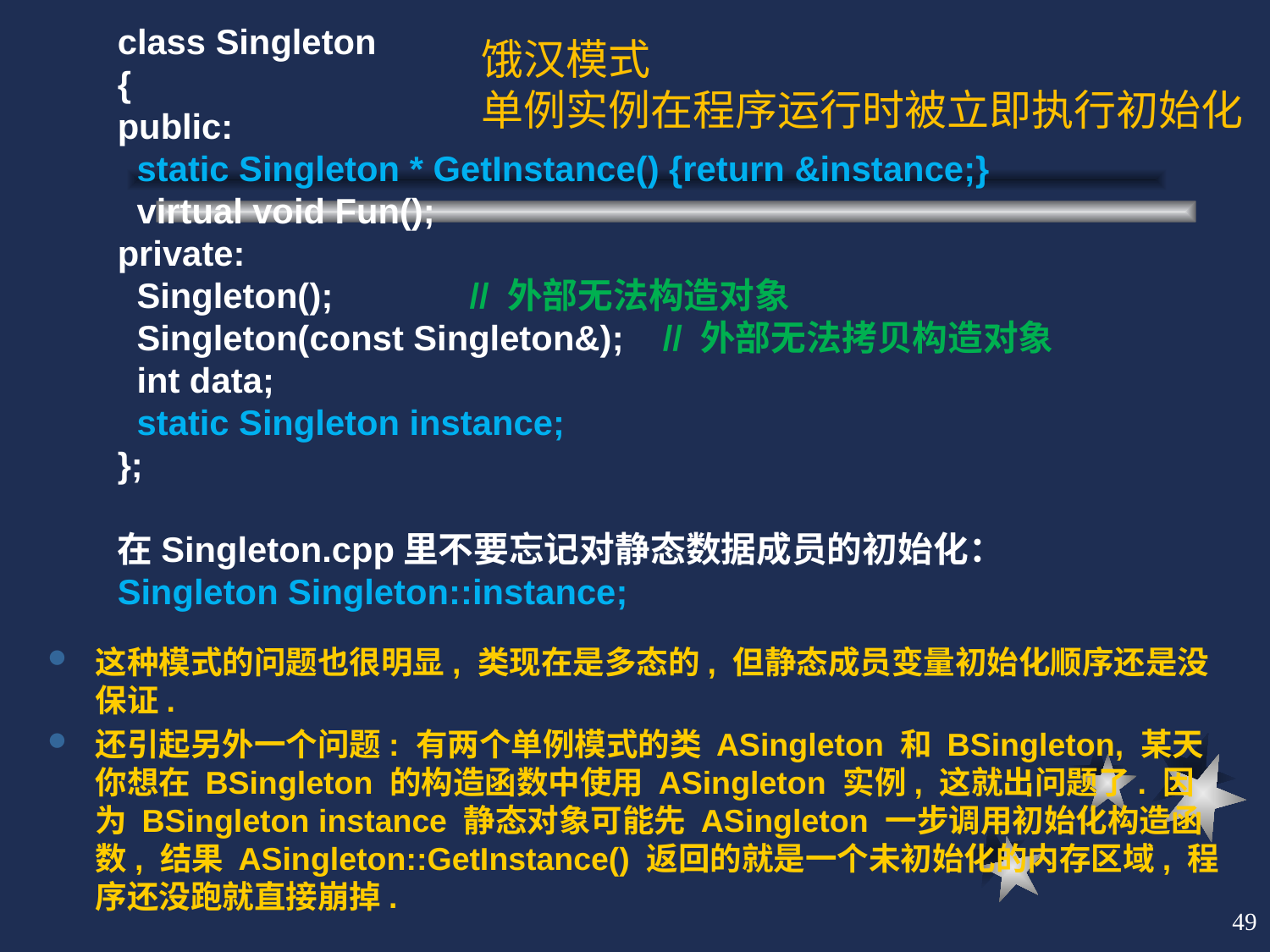

class Singleton
{
public:
  static Singleton * GetInstance() {return &instance;}
  virtual void Fun();
private:
  Singleton();              // 外部无法构造对象
  Singleton(const Singleton&);    // 外部无法拷贝构造对象
  int data;
  static Singleton instance;
};

在Singleton.cpp里不要忘记对静态数据成员的初始化：
Singleton Singleton::instance;
饿汉模式
单例实例在程序运行时被立即执行初始化
这种模式的问题也很明显, 类现在是多态的, 但静态成员变量初始化顺序还是没保证.
还引起另外一个问题: 有两个单例模式的类 ASingleton 和 BSingleton, 某天你想在 BSingleton 的构造函数中使用 ASingleton 实例, 这就出问题了. 因为 BSingleton instance 静态对象可能先 ASingleton 一步调用初始化构造函数, 结果 ASingleton::GetInstance() 返回的就是一个未初始化的内存区域, 程序还没跑就直接崩掉.
49